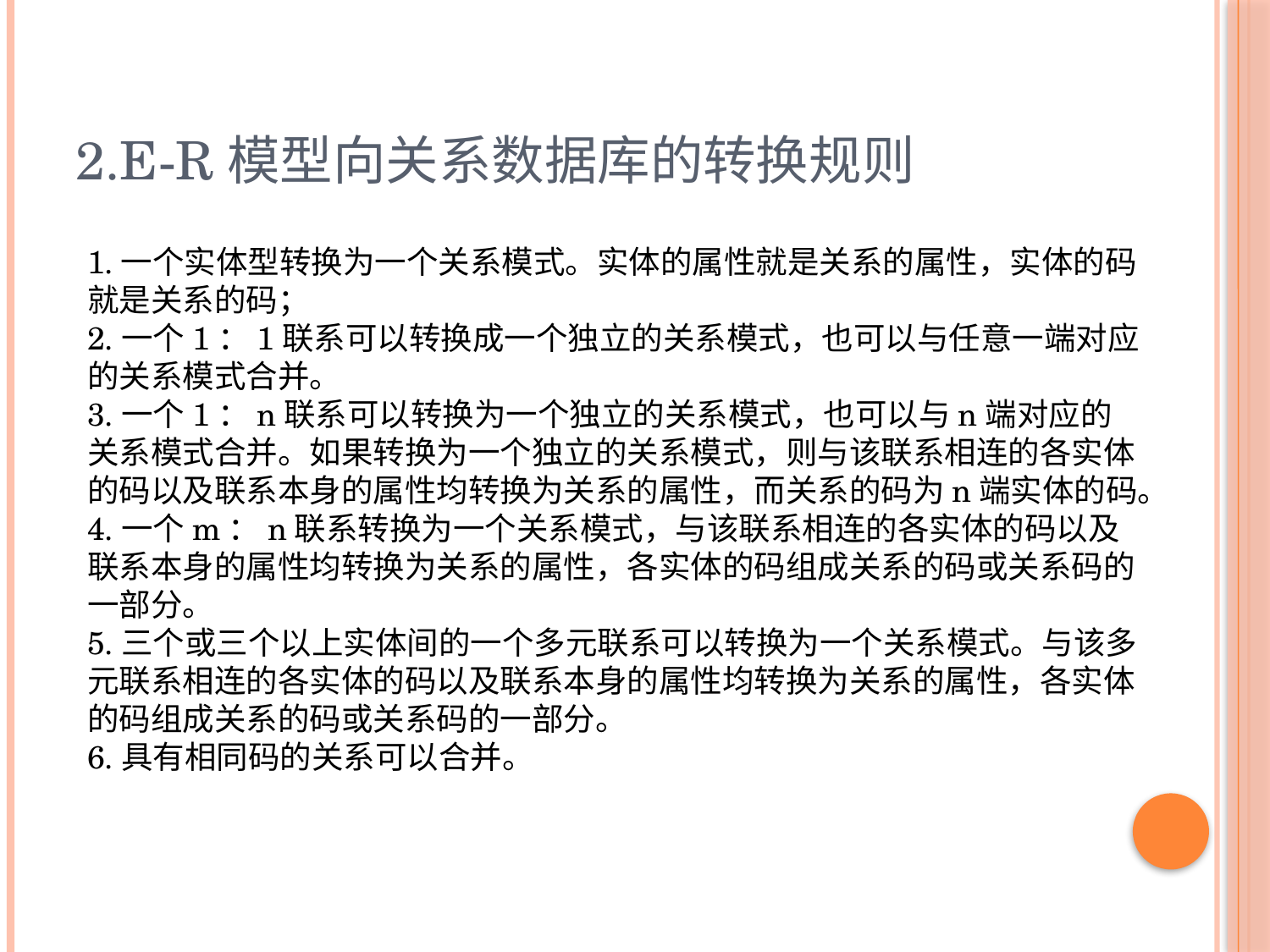

# 2.E-R模型向关系数据库的转换规则
1.一个实体型转换为一个关系模式。实体的属性就是关系的属性，实体的码就是关系的码；
2.一个1：1联系可以转换成一个独立的关系模式，也可以与任意一端对应的关系模式合并。
3.一个1：n联系可以转换为一个独立的关系模式，也可以与n端对应的关系模式合并。如果转换为一个独立的关系模式，则与该联系相连的各实体的码以及联系本身的属性均转换为关系的属性，而关系的码为n端实体的码。
4.一个m：n联系转换为一个关系模式，与该联系相连的各实体的码以及联系本身的属性均转换为关系的属性，各实体的码组成关系的码或关系码的一部分。
5.三个或三个以上实体间的一个多元联系可以转换为一个关系模式。与该多元联系相连的各实体的码以及联系本身的属性均转换为关系的属性，各实体的码组成关系的码或关系码的一部分。
6.具有相同码的关系可以合并。